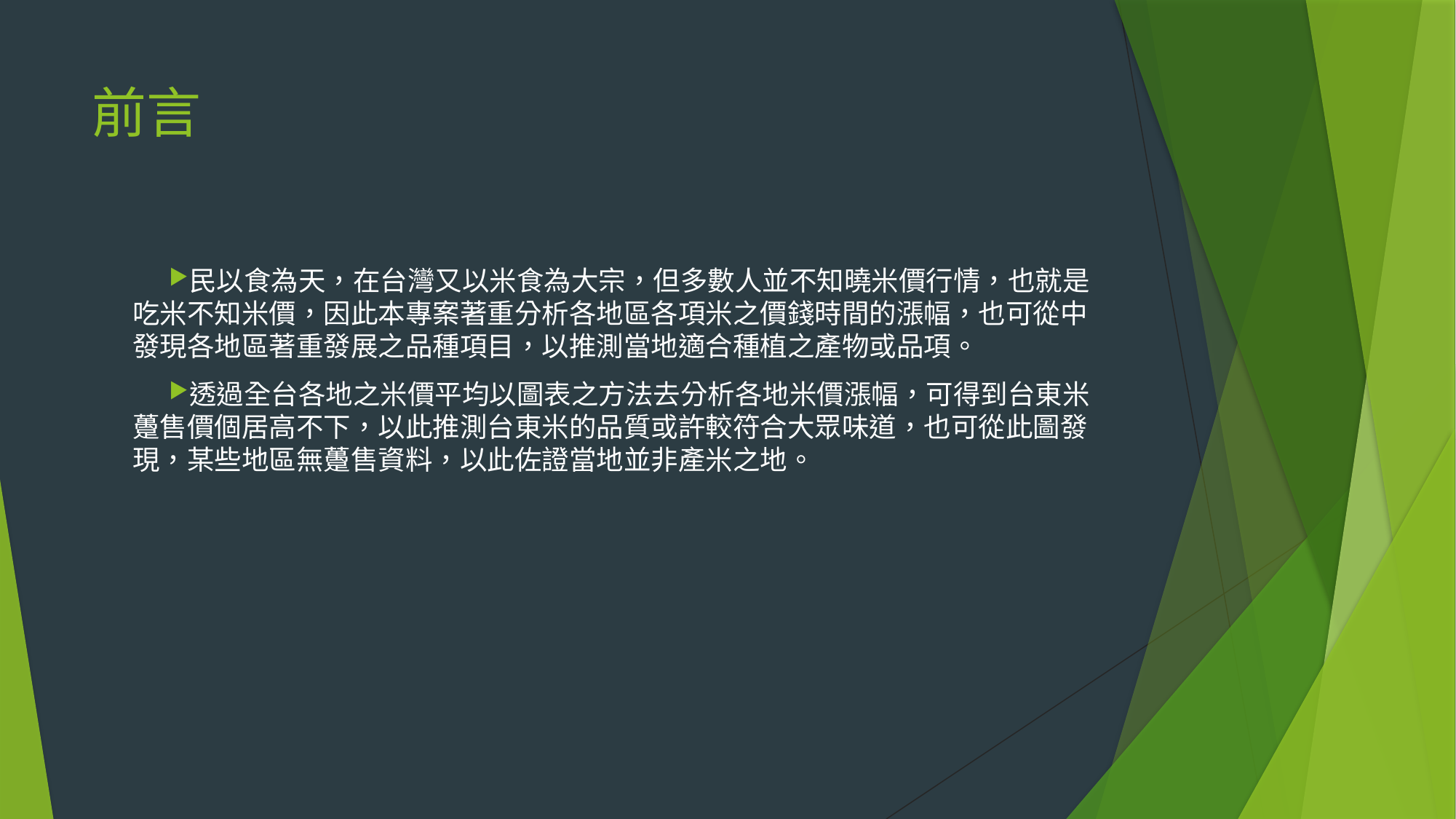

# 前言
民以食為天，在台灣又以米食為大宗，但多數人並不知曉米價行情，也就是吃米不知米價，因此本專案著重分析各地區各項米之價錢時間的漲幅，也可從中發現各地區著重發展之品種項目，以推測當地適合種植之產物或品項。
透過全台各地之米價平均以圖表之方法去分析各地米價漲幅，可得到台東米躉售價個居高不下，以此推測台東米的品質或許較符合大眾味道，也可從此圖發現，某些地區無躉售資料，以此佐證當地並非產米之地。